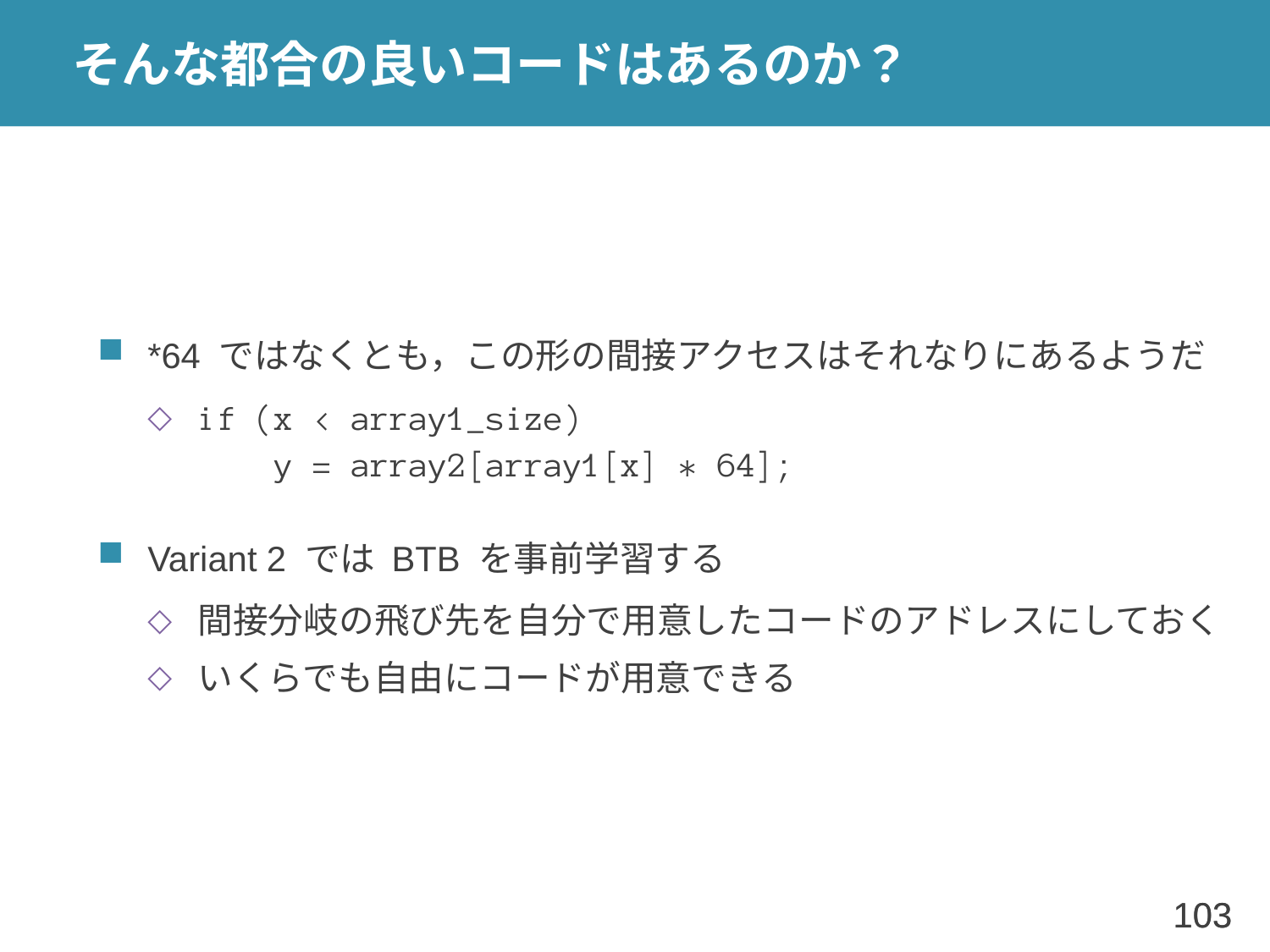

# そんな都合の良いコードはあるのか？
*64 ではなくとも，この形の間接アクセスはそれなりにあるようだ
if (x < array1_size)
    y = array2[array1[x] * 64];
Variant 2 では BTB を事前学習する
間接分岐の飛び先を自分で用意したコードのアドレスにしておく
いくらでも自由にコードが用意できる